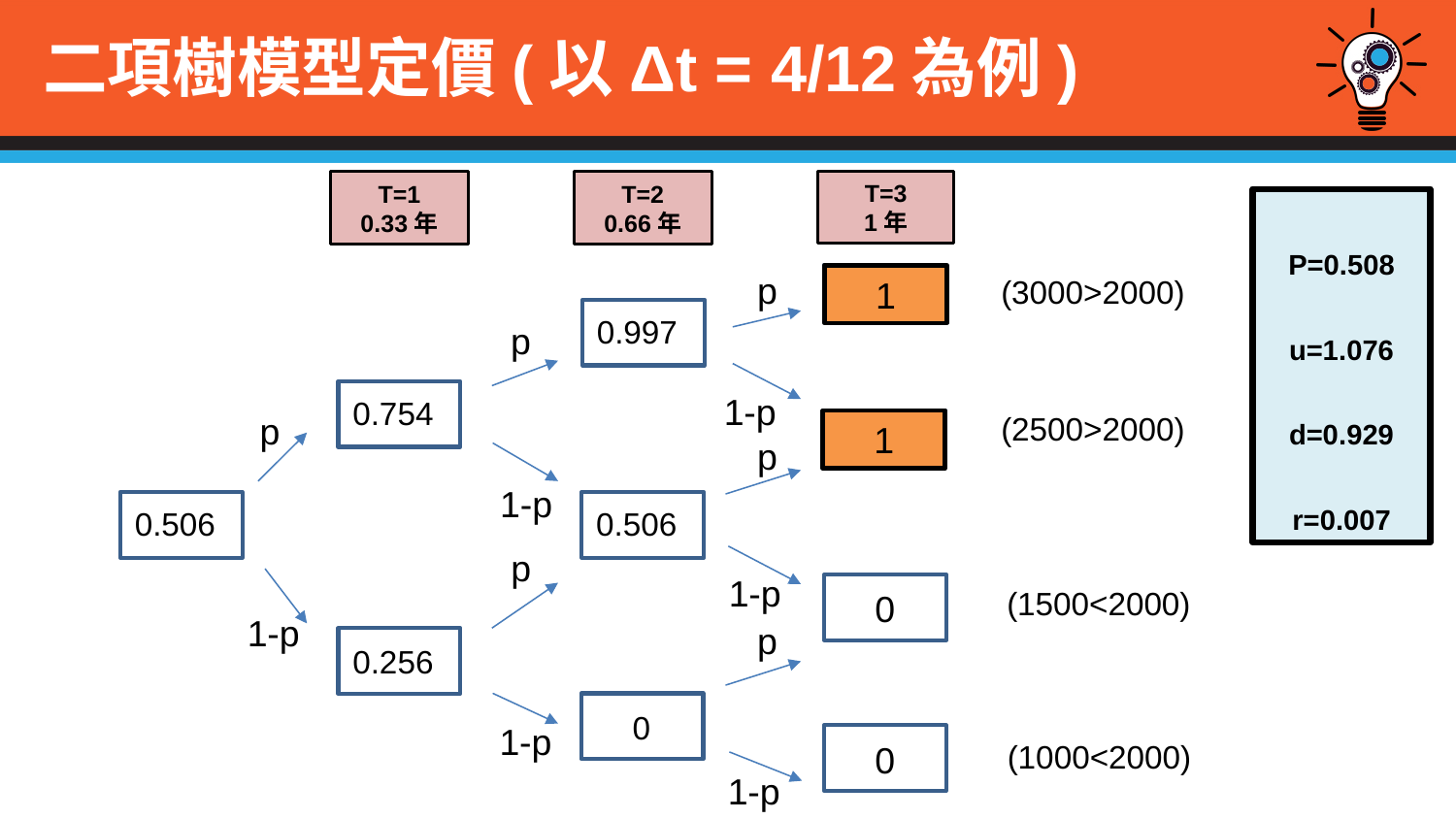

# 二項樹模型定價(以Δt = 4/12為例)
T=3
1年
T=1
0.33年
T=2
0.66年
P=0.508
u=1.076
d=0.929
r=0.007
p

1
(3000>2000)

0.997
p

1-p
0.754
p
(2500>2000)

1
p
1-p

0.506
0.506
p
1-p

(1500<2000)
0
1-p
p

0.256

0
1-p

0
(1000<2000)
1-p